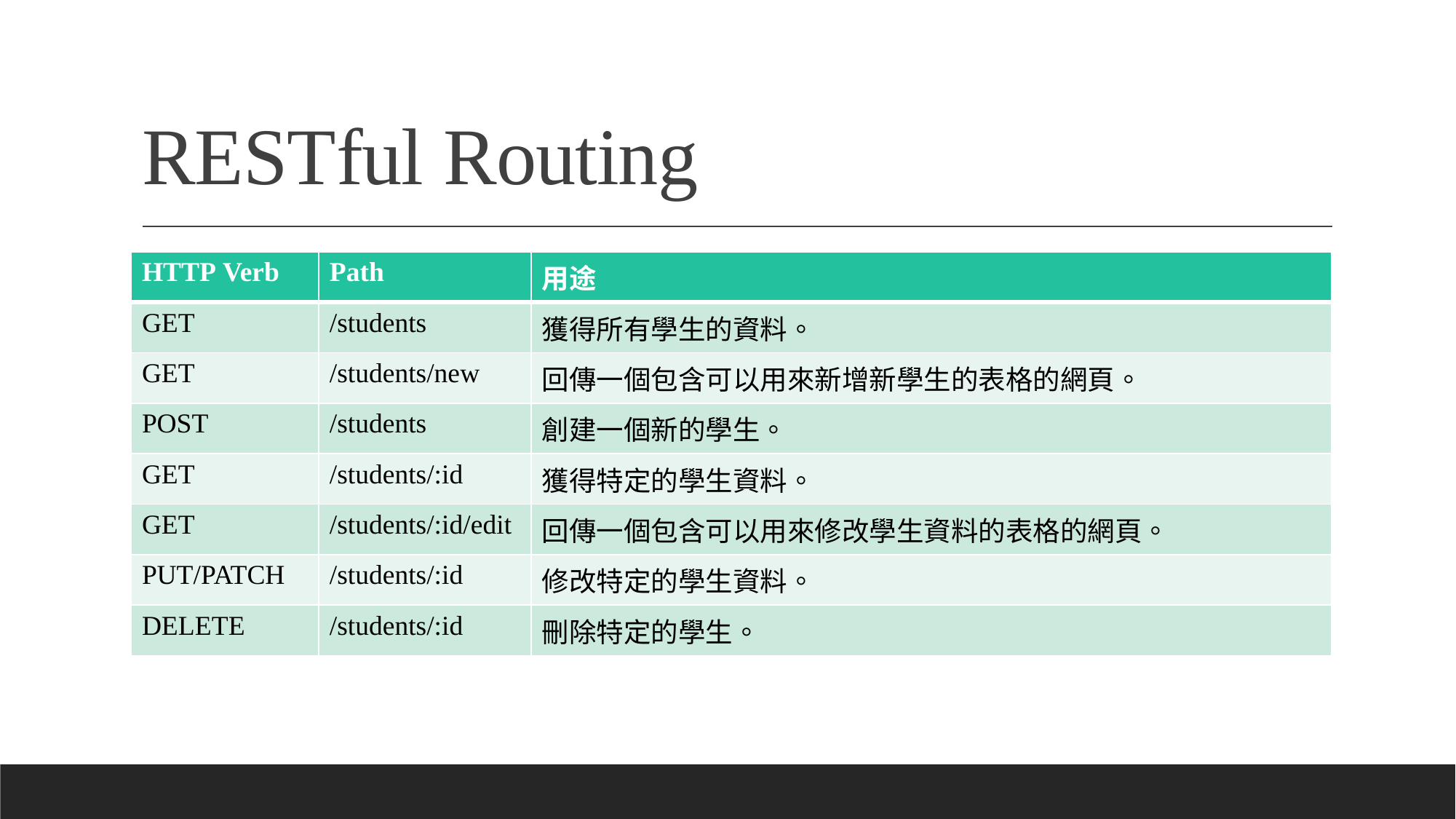

# RESTful Routing

| HTTP Verb | Path | 用途 |
| --- | --- | --- |
| GET | /students | 獲得所有學生的資料。 |
| GET | /students/new | 回傳一個包含可以用來新增新學生的表格的網頁。 |
| POST | /students | 創建一個新的學生。 |
| GET | /students/:id | 獲得特定的學生資料。 |
| GET | /students/:id/edit | 回傳一個包含可以用來修改學生資料的表格的網頁。 |
| PUT/PATCH | /students/:id | 修改特定的學生資料。 |
| DELETE | /students/:id | 刪除特定的學生。 |